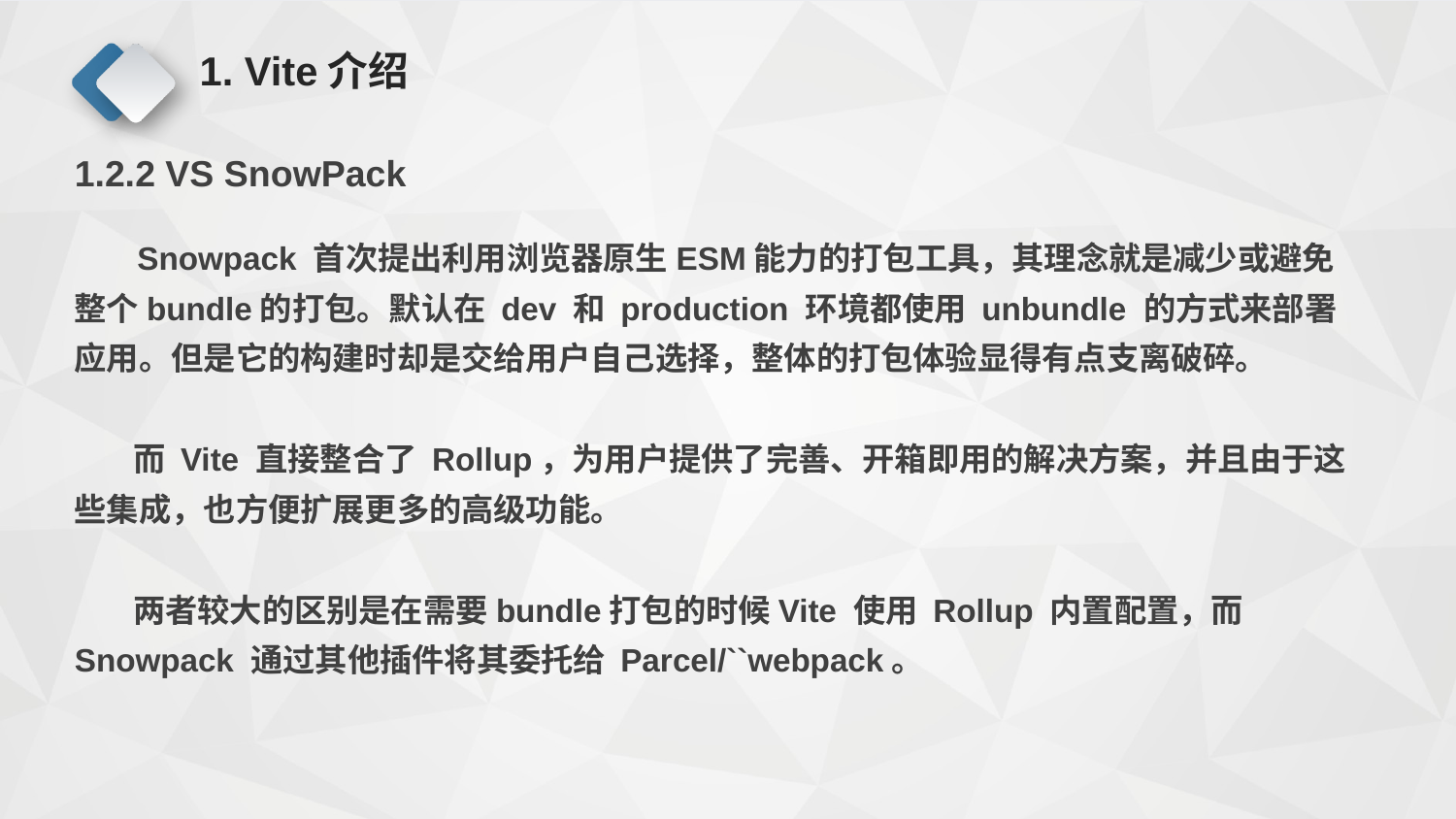

# 1. Vite介绍
1.2.2 VS SnowPack
       Snowpack 首次提出利用浏览器原生ESM能力的打包工具，其理念就是减少或避免整个bundle的打包。默认在 dev 和 production 环境都使用 unbundle 的方式来部署应用。但是它的构建时却是交给用户自己选择，整体的打包体验显得有点支离破碎。

       而 Vite 直接整合了 Rollup，为用户提供了完善、开箱即用的解决方案，并且由于这些集成，也方便扩展更多的高级功能。

       两者较大的区别是在需要bundle打包的时候Vite 使用 Rollup 内置配置，而 Snowpack 通过其他插件将其委托给 Parcel/``webpack。